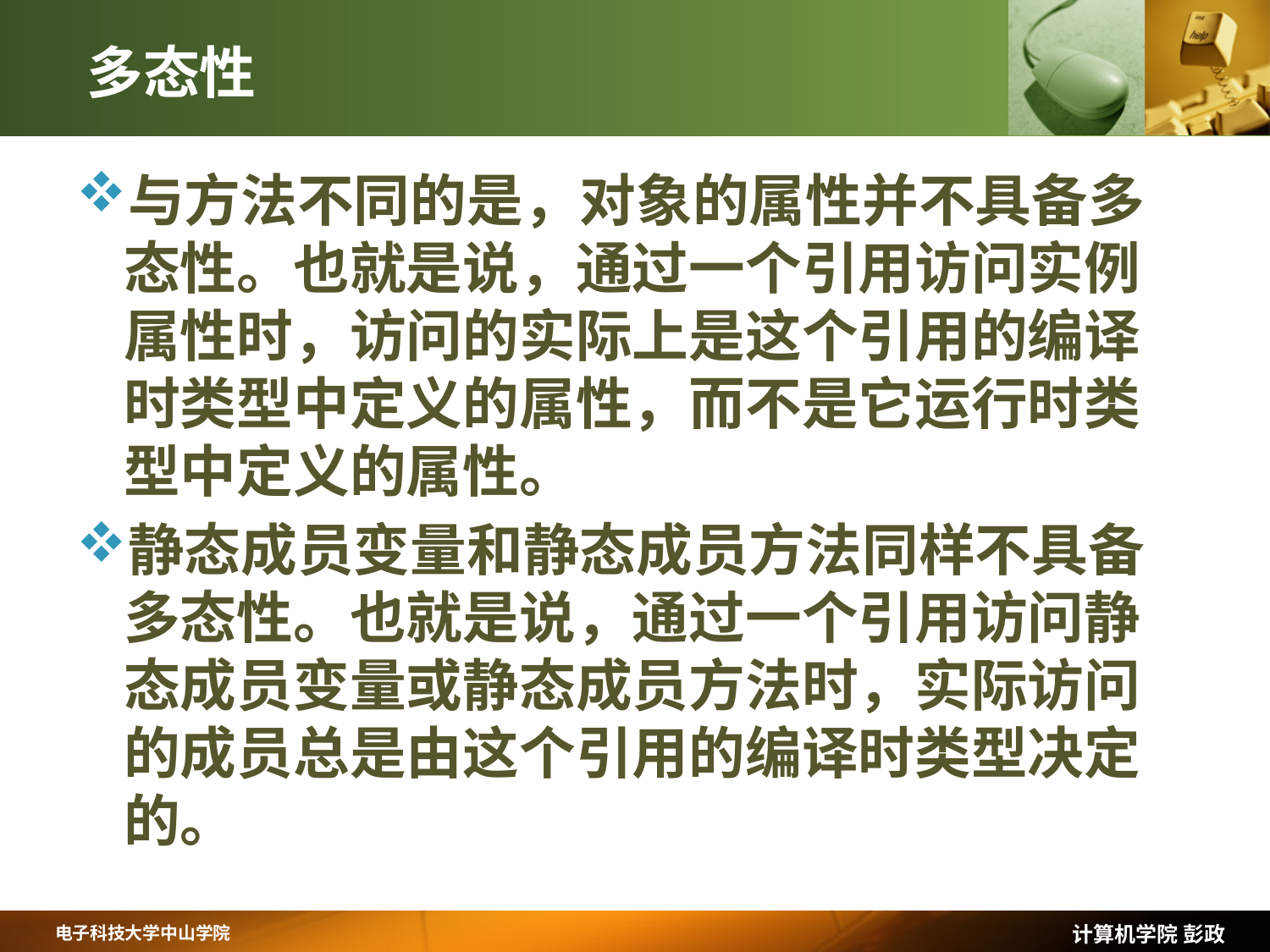

# 多态性
与方法不同的是，对象的属性并不具备多态性。也就是说，通过一个引用访问实例属性时，访问的实际上是这个引用的编译时类型中定义的属性，而不是它运行时类型中定义的属性。
静态成员变量和静态成员方法同样不具备多态性。也就是说，通过一个引用访问静态成员变量或静态成员方法时，实际访问的成员总是由这个引用的编译时类型决定的。
计算机学院 彭政
电子科技大学中山学院